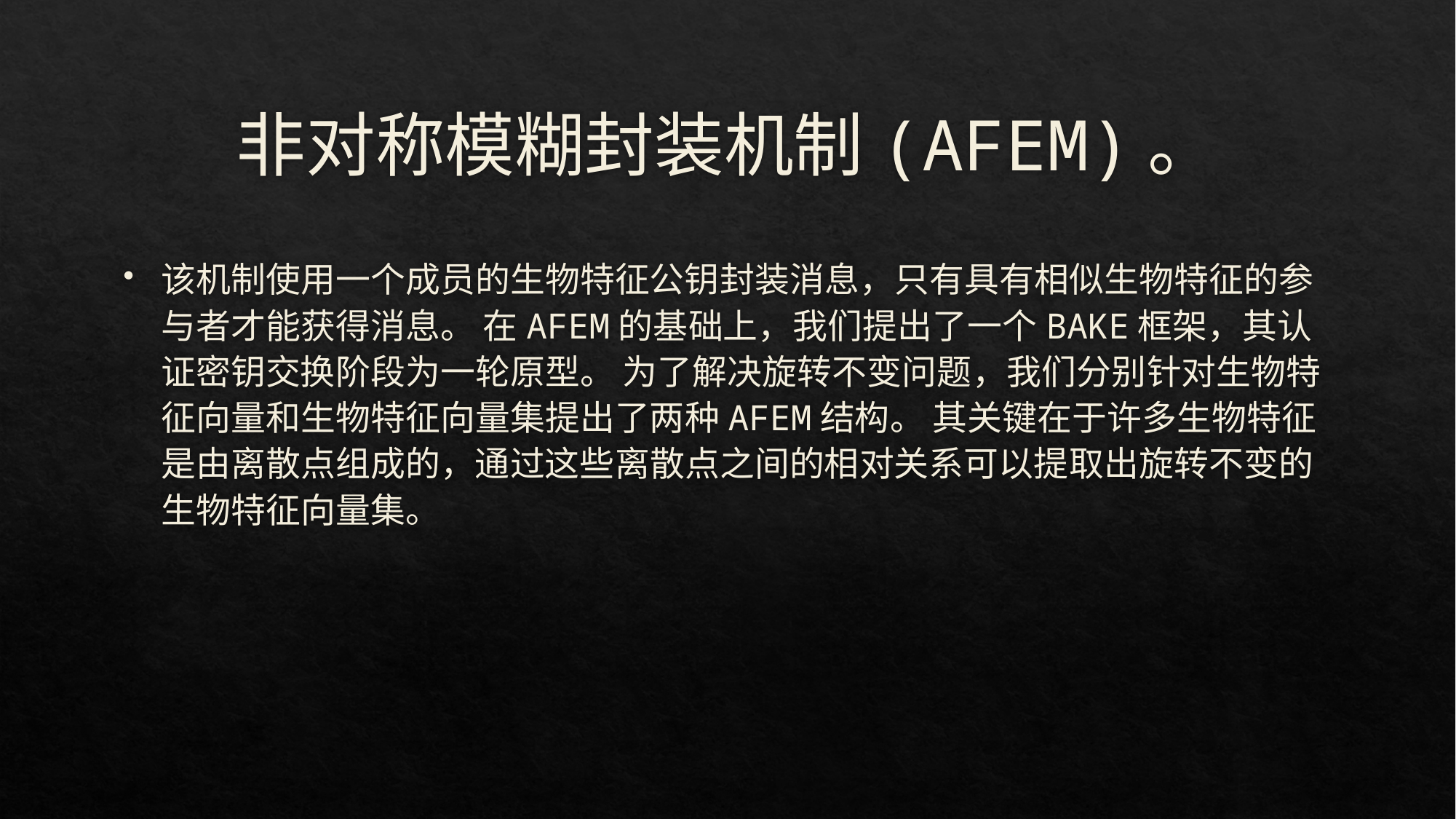

# 非对称模糊封装机制(AFEM)。
该机制使用一个成员的生物特征公钥封装消息，只有具有相似生物特征的参与者才能获得消息。 在AFEM的基础上，我们提出了一个BAKE框架，其认证密钥交换阶段为一轮原型。 为了解决旋转不变问题，我们分别针对生物特征向量和生物特征向量集提出了两种AFEM结构。 其关键在于许多生物特征是由离散点组成的，通过这些离散点之间的相对关系可以提取出旋转不变的生物特征向量集。